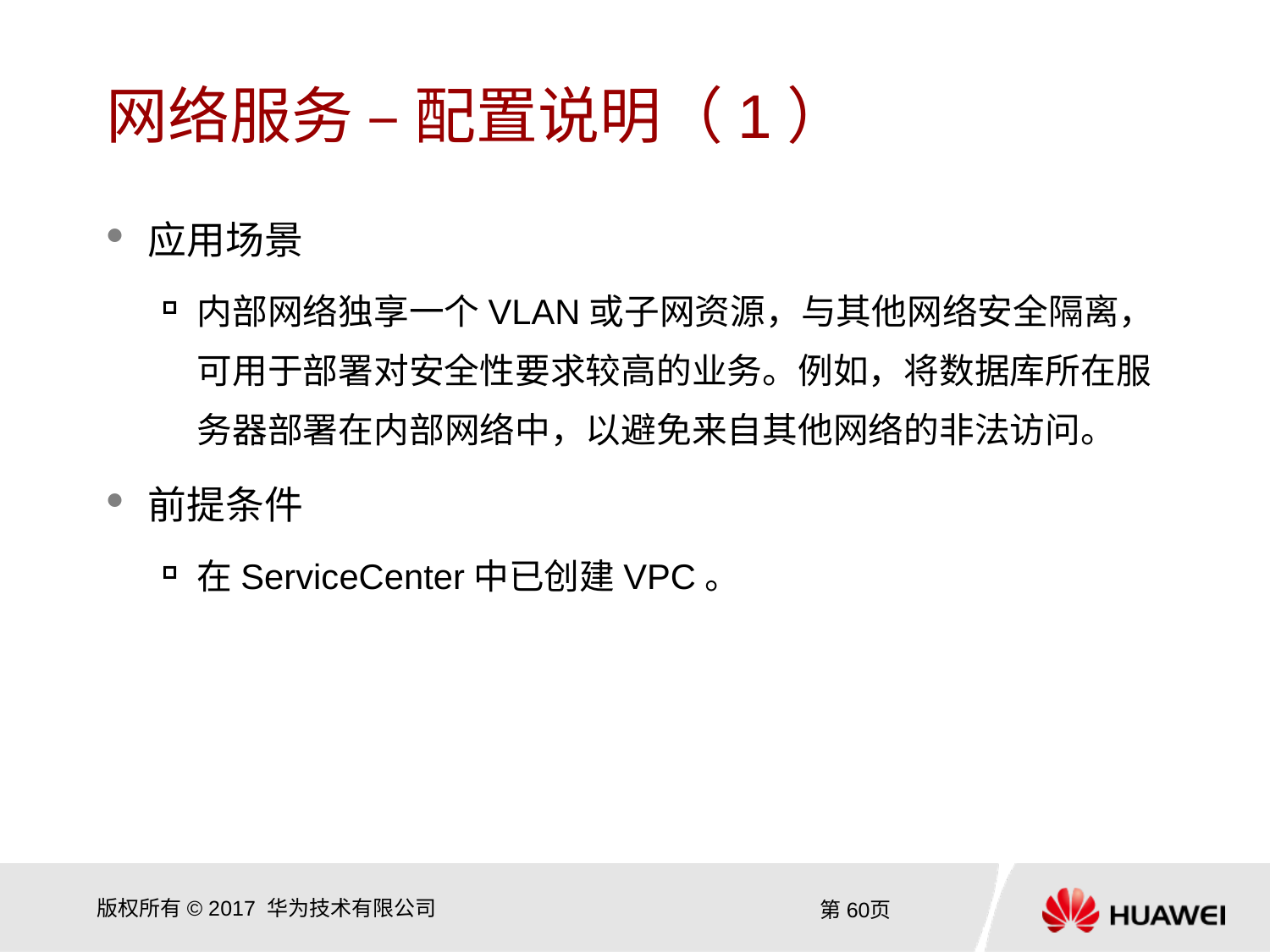

# 网络服务 – 配置说明（1）
应用场景
内部网络独享一个VLAN或子网资源，与其他网络安全隔离，可用于部署对安全性要求较高的业务。例如，将数据库所在服务器部署在内部网络中，以避免来自其他网络的非法访问。
前提条件
在ServiceCenter中已创建VPC。